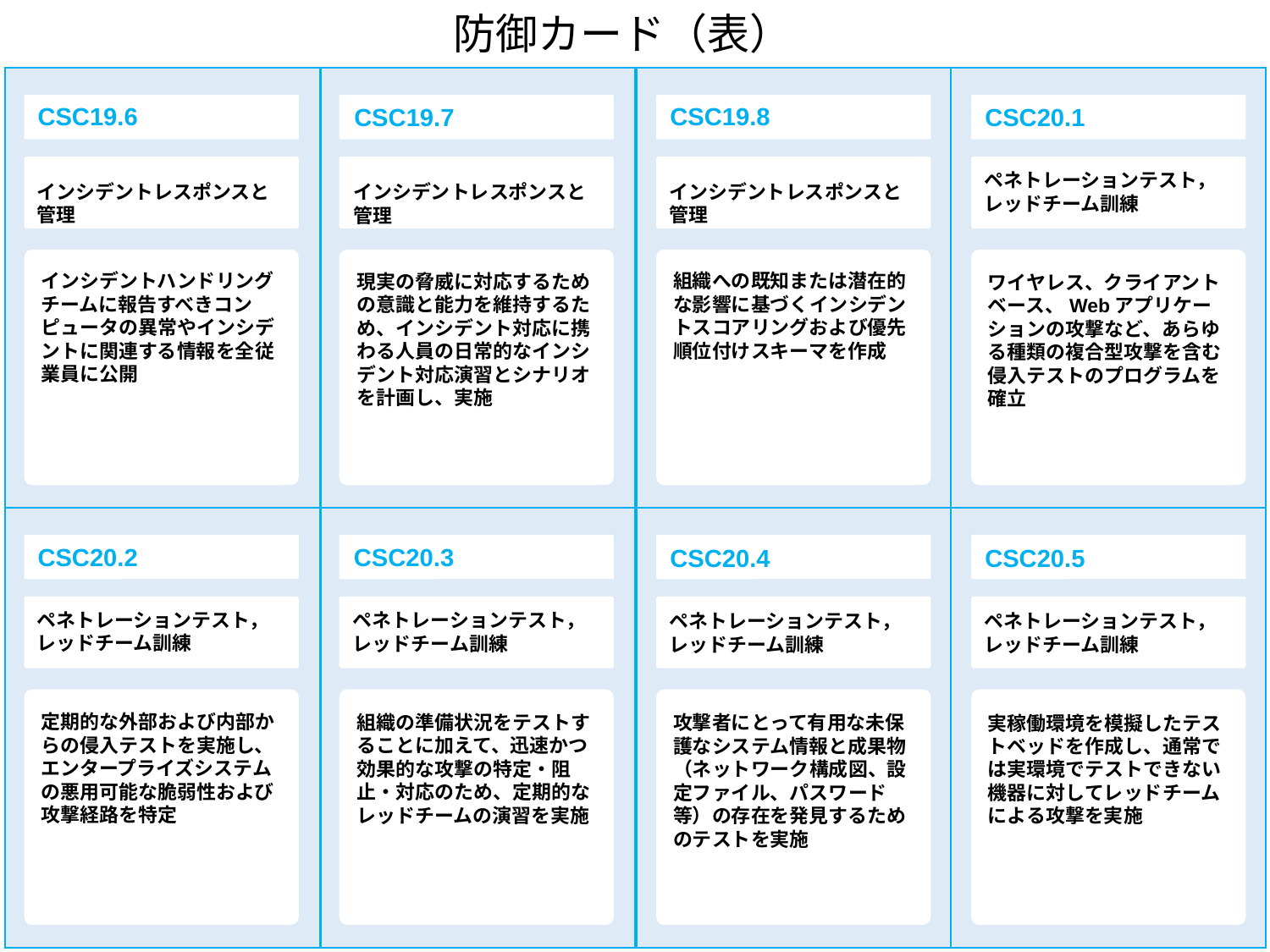

防御カード（表）

CSC19.6

CSC19.8

CSC19.7
CSC20.1

ペネトレーションテスト，レッドチーム訓練
インシデントレスポンスと管理
インシデントレスポンスと管理
インシデントレスポンスと管理

インシデントハンドリングチームに報告すべきコンピュータの異常やインシデントに関連する情報を全従業員に公開
組織への既知または潜在的な影響に基づくインシデントスコアリングおよび優先順位付けスキーマを作成
現実の脅威に対応するための意識と能力を維持するため、インシデント対応に携わる人員の日常的なインシデント対応演習とシナリオを計画し、実施
ワイヤレス、クライアントベース、Webアプリケーションの攻撃など、あらゆる種類の複合型攻撃を含む侵入テストのプログラムを確立

CSC20.2
CSC20.3
CSC20.4
CSC20.5

ペネトレーションテスト，レッドチーム訓練
ペネトレーションテスト，レッドチーム訓練
ペネトレーションテスト，レッドチーム訓練
ペネトレーションテスト，レッドチーム訓練

定期的な外部および内部からの侵入テストを実施し、エンタープライズシステムの悪用可能な脆弱性および攻撃経路を特定
組織の準備状況をテストすることに加えて、迅速かつ効果的な攻撃の特定・阻止・対応のため、定期的なレッドチームの演習を実施
攻撃者にとって有用な未保護なシステム情報と成果物（ネットワーク構成図、設定ファイル、パスワード等）の存在を発見するためのテストを実施
実稼働環境を模擬したテストベッドを作成し、通常では実環境でテストできない機器に対してレッドチームによる攻撃を実施